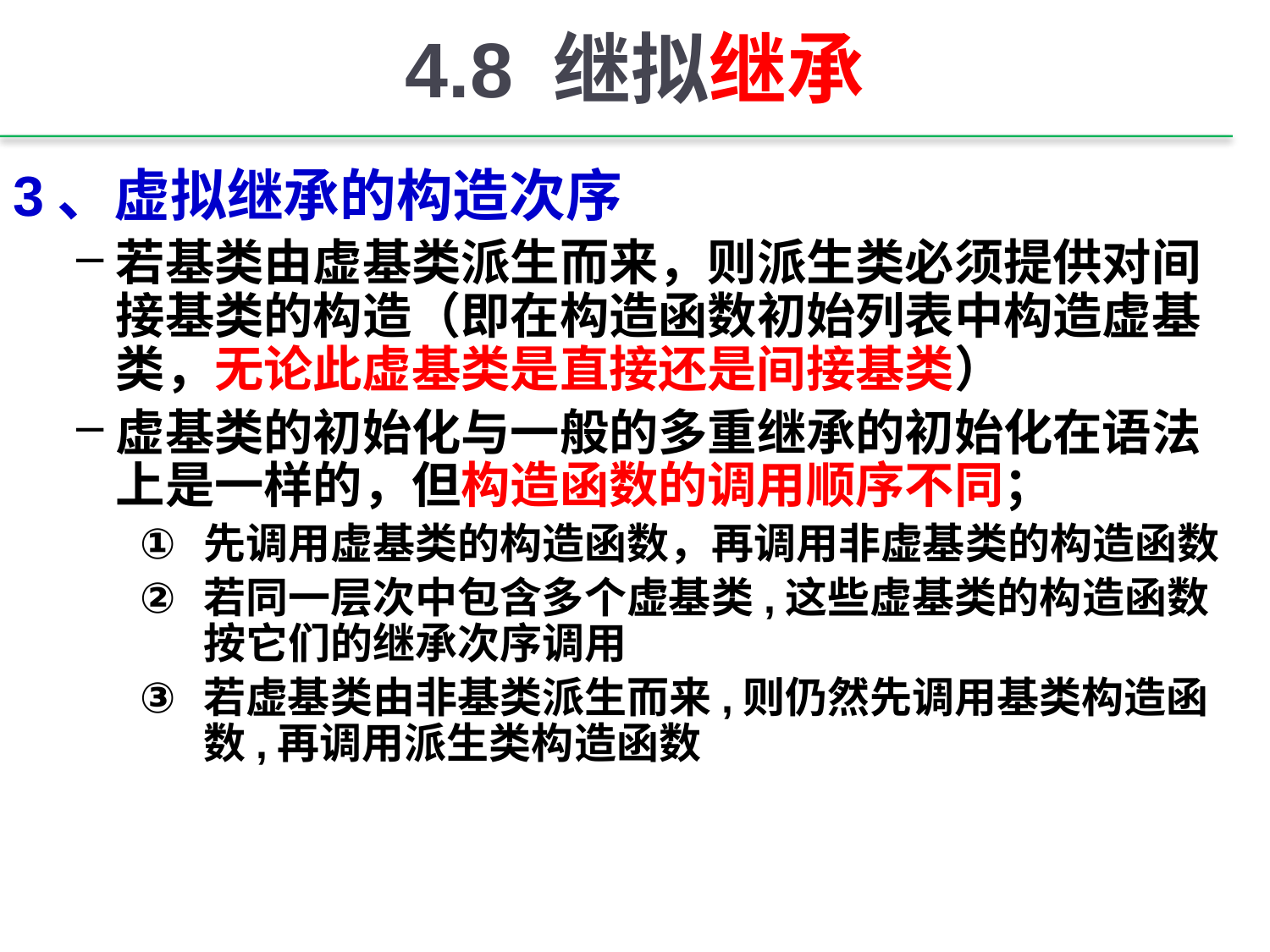

# 4.8 继拟继承
3、虚拟继承的构造次序
若基类由虚基类派生而来，则派生类必须提供对间接基类的构造（即在构造函数初始列表中构造虚基类，无论此虚基类是直接还是间接基类）
虚基类的初始化与一般的多重继承的初始化在语法上是一样的，但构造函数的调用顺序不同；
先调用虚基类的构造函数，再调用非虚基类的构造函数
若同一层次中包含多个虚基类,这些虚基类的构造函数按它们的继承次序调用
若虚基类由非基类派生而来,则仍然先调用基类构造函数,再调用派生类构造函数